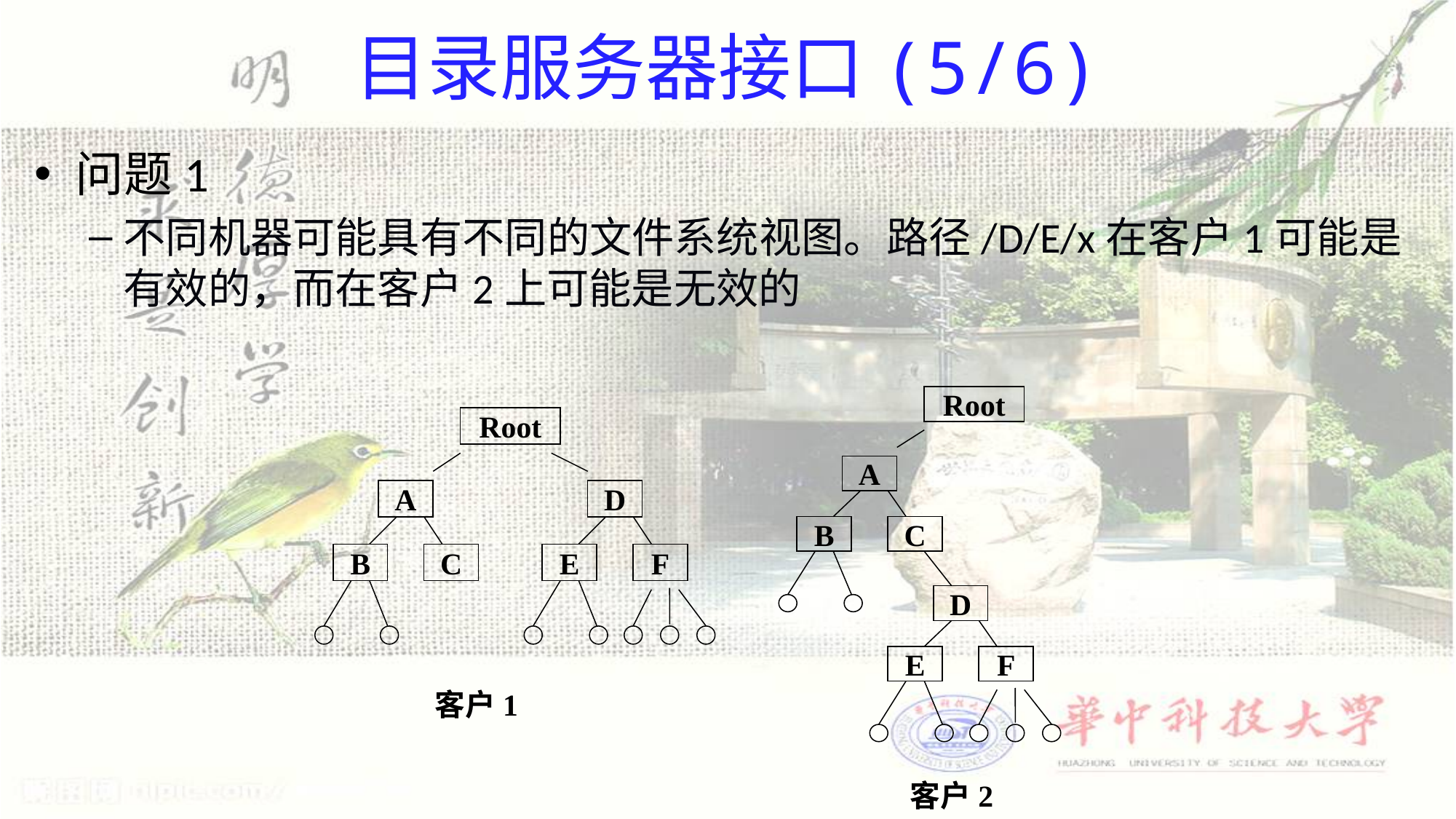

# 目录服务器接口(5/6)
问题1
不同机器可能具有不同的文件系统视图。路径/D/E/x在客户1可能是有效的，而在客户2上可能是无效的
Root
Root

A
D

B
C
E
F

A

B
C

D

E
F
客户1

客户2